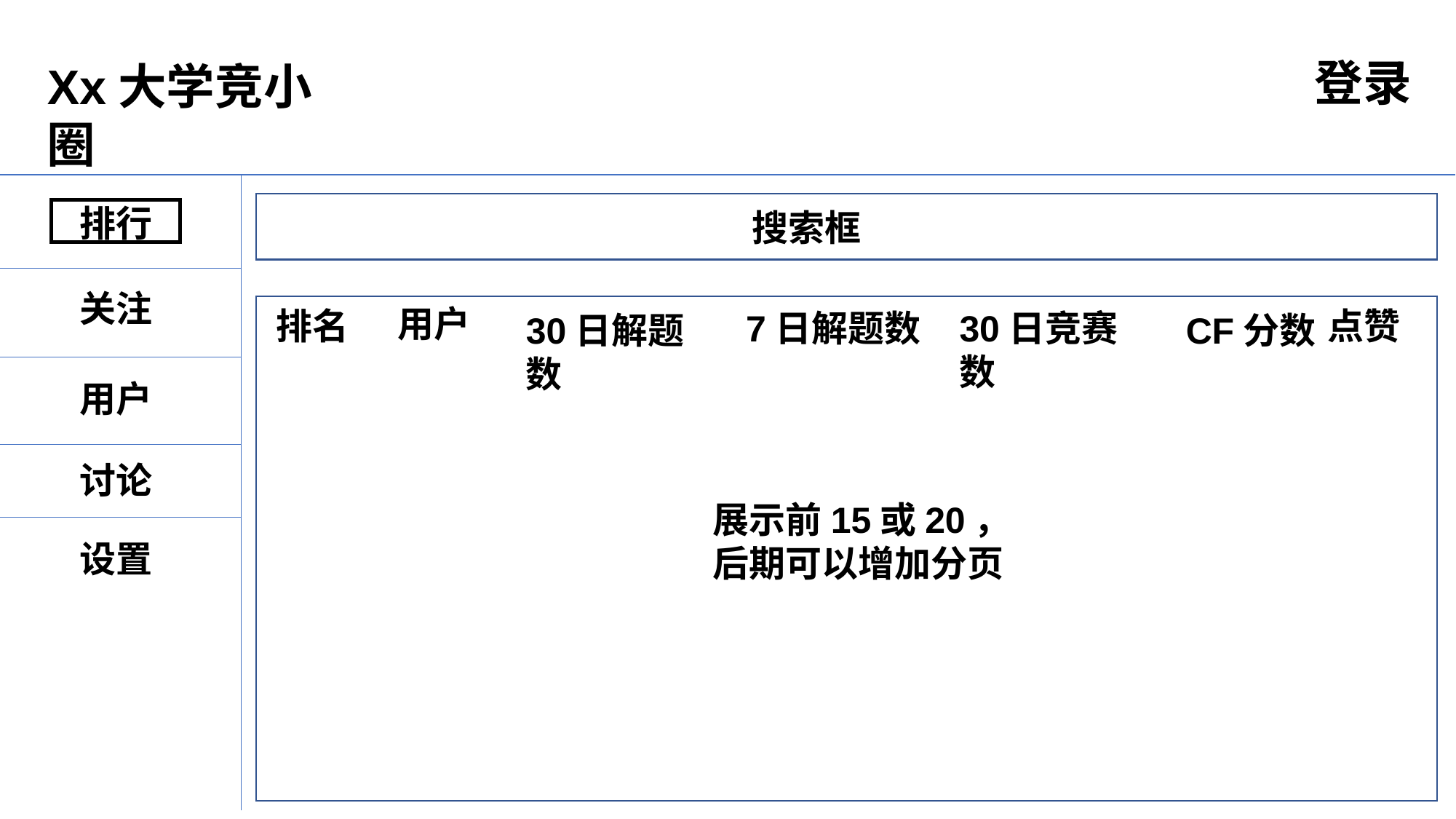

登录
Xx大学竞小圈

排行
搜索框

关注
用户

排名
点赞
7日解题数
30日竞赛数
30日解题数
CF分数
用户
讨论
展示前15或20，
后期可以增加分页
设置